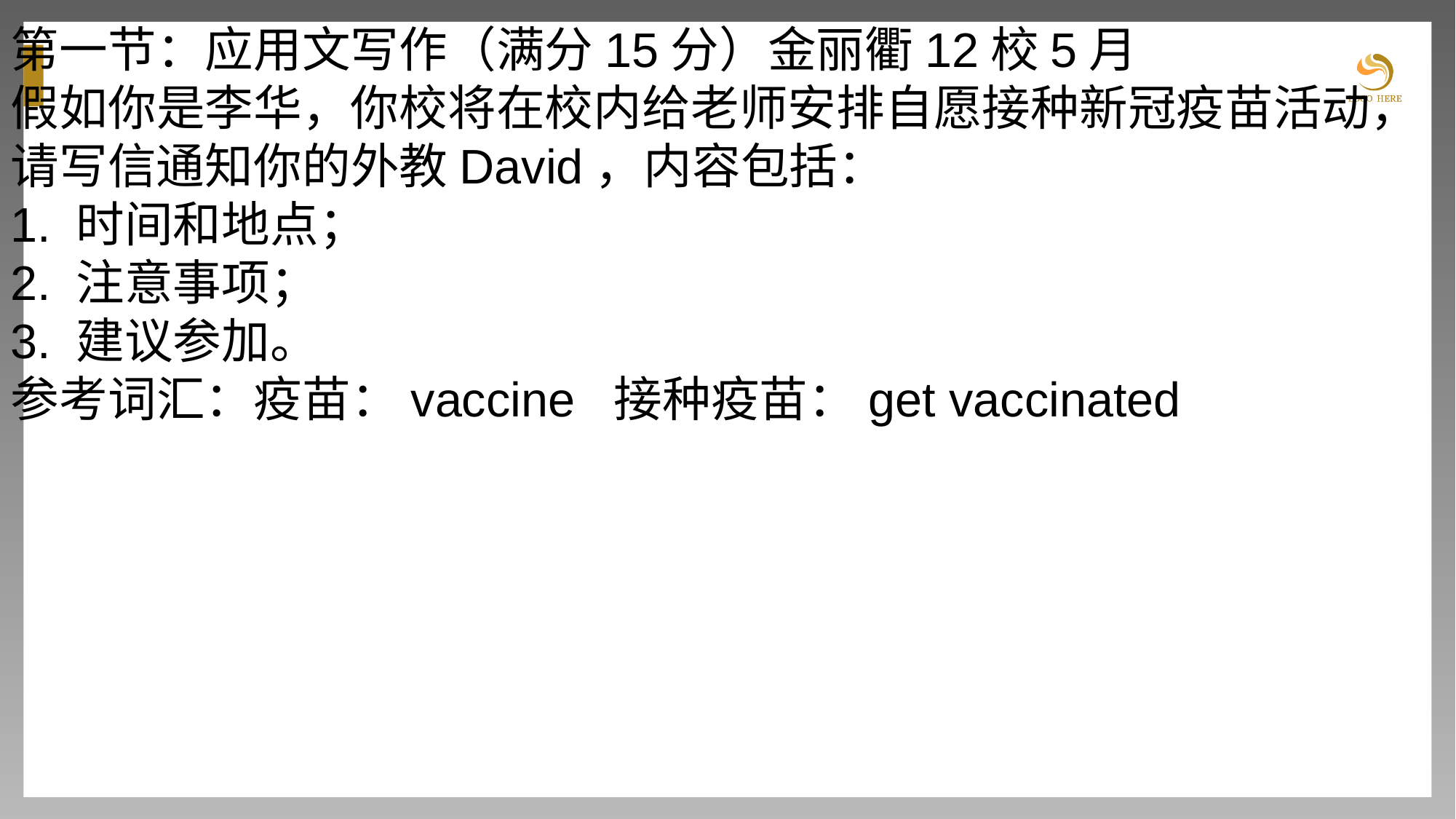

第一节：应用文写作（满分15分）金丽衢12校5月
假如你是李华，你校将在校内给老师安排自愿接种新冠疫苗活动，请写信通知你的外教David，内容包括：
1. 时间和地点；
2. 注意事项；
3. 建议参加。
参考词汇：疫苗：vaccine  接种疫苗：get vaccinated